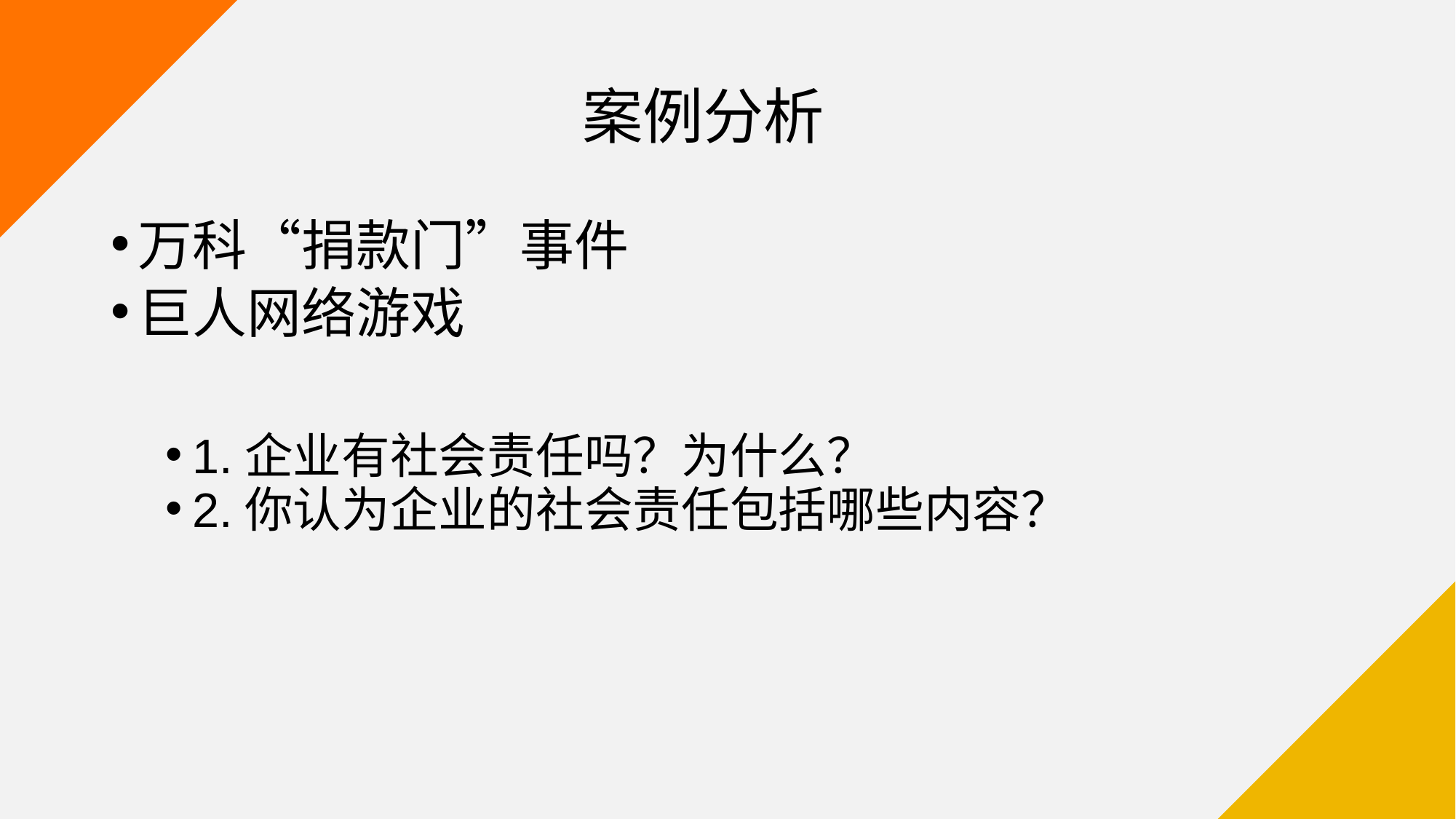

# 案例分析
万科“捐款门”事件
巨人网络游戏

1.企业有社会责任吗？为什么？
2.你认为企业的社会责任包括哪些内容？